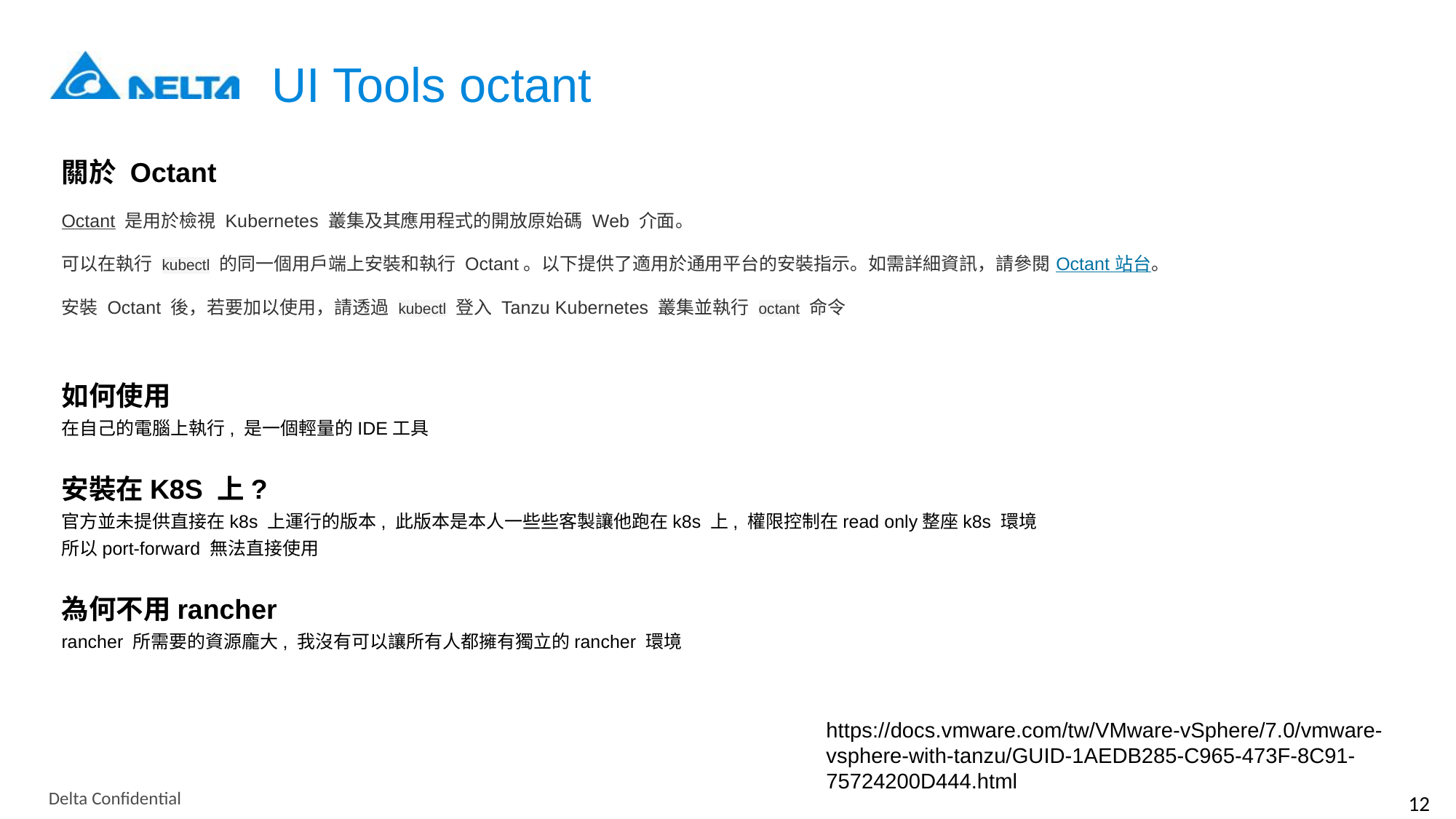

# UI Tools octant

關於 Octant
Octant 是用於檢視 Kubernetes 叢集及其應用程式的開放原始碼 Web 介面。
可以在執行 kubectl 的同一個用戶端上安裝和執行 Octant。以下提供了適用於通用平台的安裝指示。如需詳細資訊，請參閱 Octant 站台。
安裝 Octant 後，若要加以使用，請透過 kubectl 登入 Tanzu Kubernetes 叢集並執行 octant 命令

如何使用
在自己的電腦上執行, 是一個輕量的IDE工具

安裝在K8S 上?
官方並未提供直接在k8s 上運行的版本, 此版本是本人一些些客製讓他跑在k8s 上, 權限控制在read only整座k8s 環境
所以port-forward 無法直接使用

為何不用rancher
rancher 所需要的資源龐大, 我沒有可以讓所有人都擁有獨立的rancher 環境
https://docs.vmware.com/tw/VMware-vSphere/7.0/vmware-vsphere-with-tanzu/GUID-1AEDB285-C965-473F-8C91-75724200D444.html